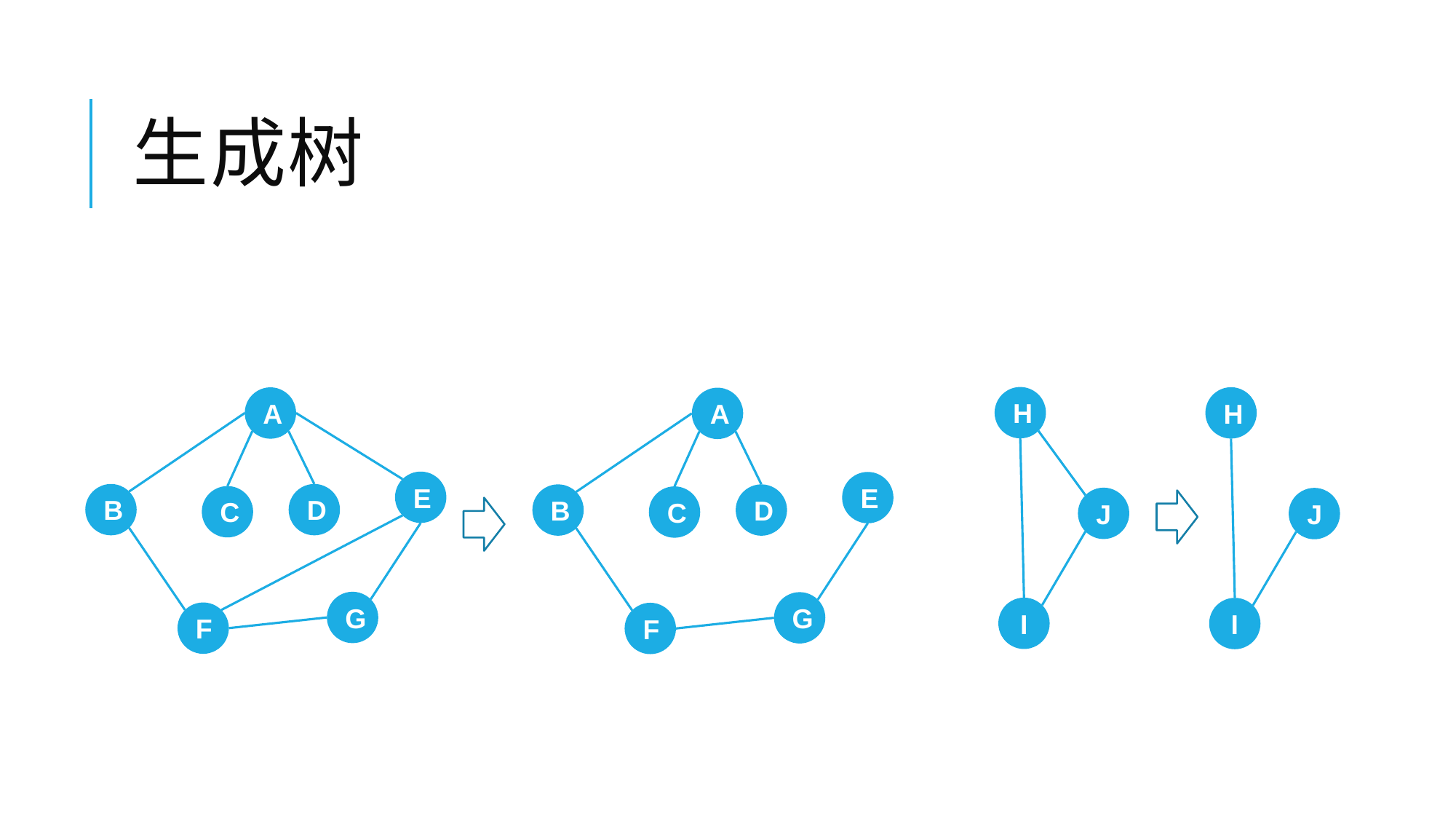

# 生成树
H
J
I
H
J
I
A
E
D
B
C
G
F
A
E
D
B
C
G
F